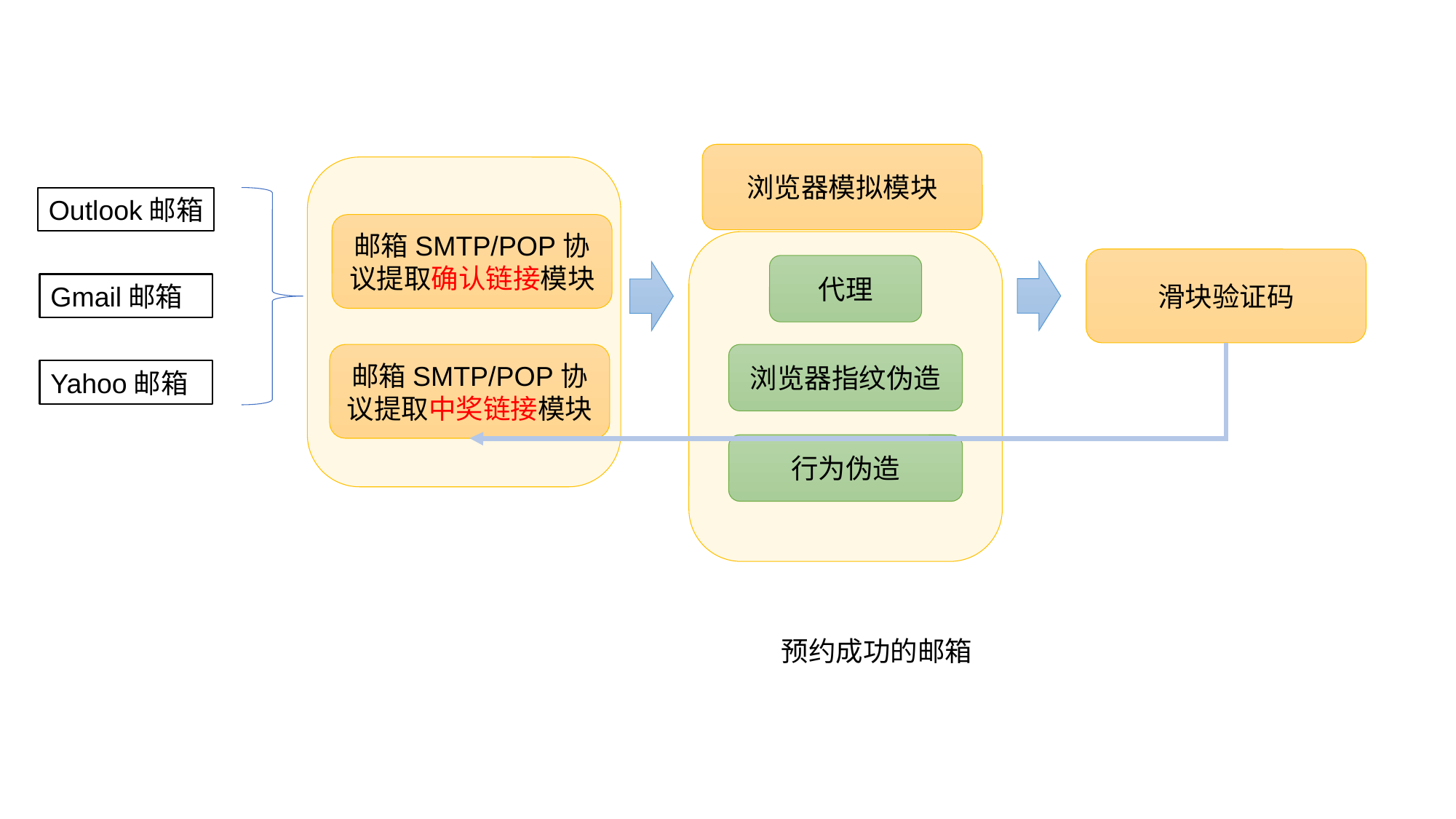

浏览器模拟模块

Outlook邮箱

邮箱SMTP/POP协议提取确认链接模块

滑块验证码
代理

Gmail邮箱
邮箱SMTP/POP协议提取中奖链接模块
浏览器指纹伪造
Yahoo邮箱
行为伪造
预约成功的邮箱